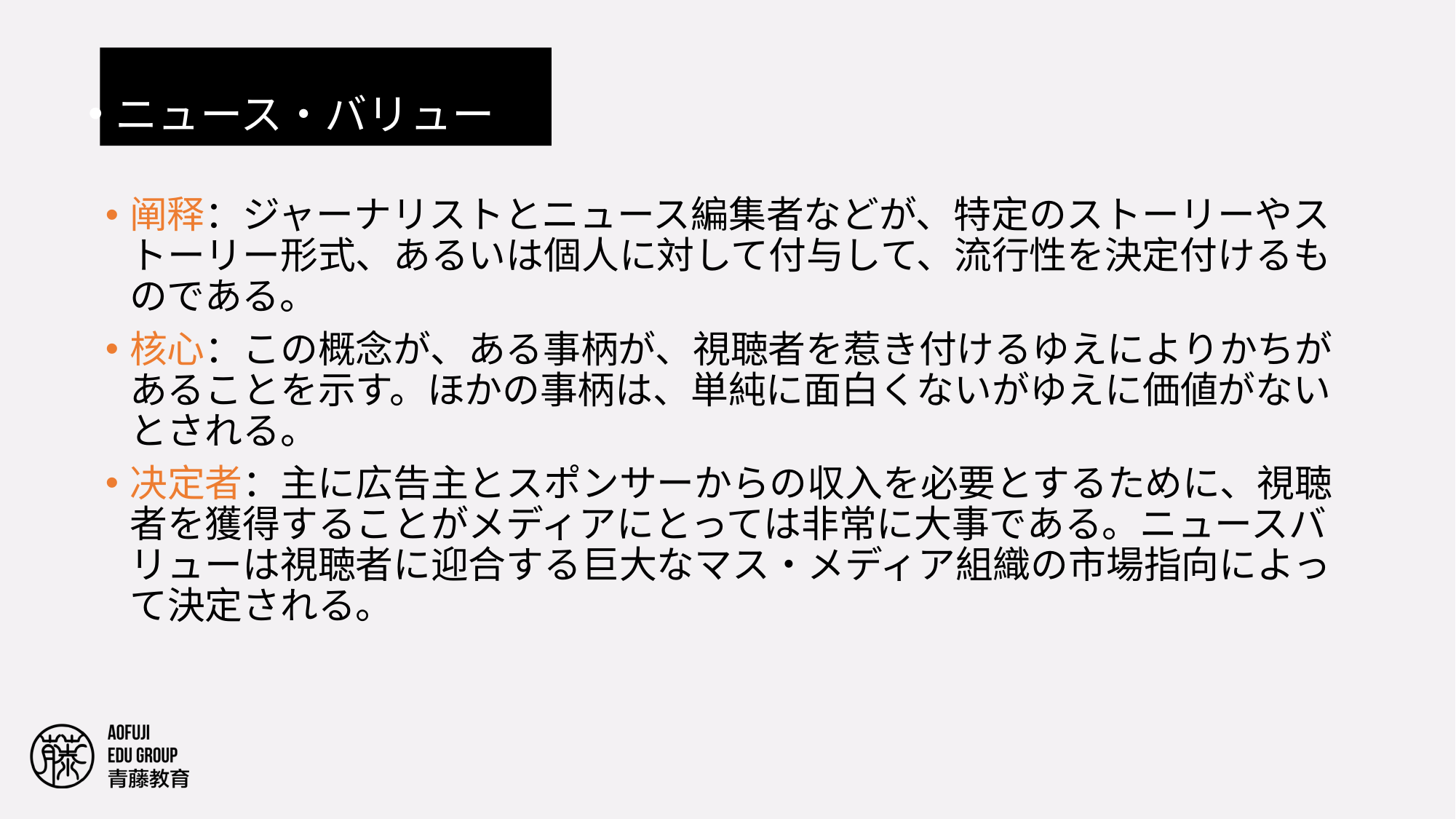

#

ニュース・バリュー
阐释：ジャーナリストとニュース編集者などが、特定のストーリーやストーリー形式、あるいは個人に対して付与して、流行性を決定付けるものである。
核心：この概念が、ある事柄が、視聴者を惹き付けるゆえによりかちがあることを示す。ほかの事柄は、単純に面白くないがゆえに価値がないとされる。
决定者：主に広告主とスポンサーからの収入を必要とするために、視聴者を獲得することがメディアにとっては非常に大事である。ニュースバリューは視聴者に迎合する巨大なマス・メディア組織の市場指向によって決定される。